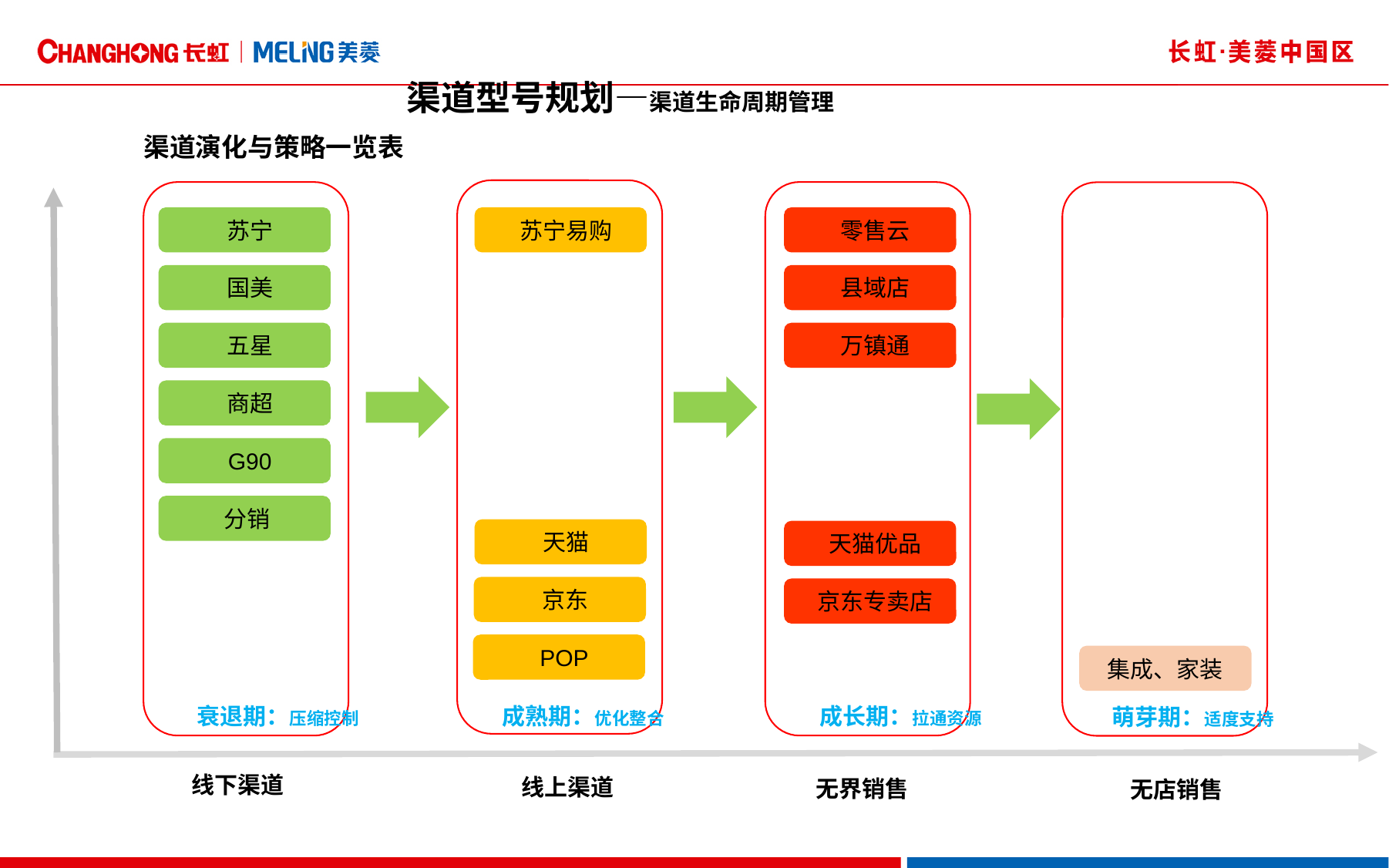

渠道型号规划—渠道生命周期管理
渠道演化与策略一览表

苏宁

苏宁易购

零售云

国美

县域店

五星

万镇通

商超

G90

分销

天猫

天猫优品

京东

京东专卖店

POP

集成、家装
衰退期：压缩控制
成熟期：优化整合
成长期：拉通资源
萌芽期：适度支持
无界销售
无店销售
线下渠道
线上渠道